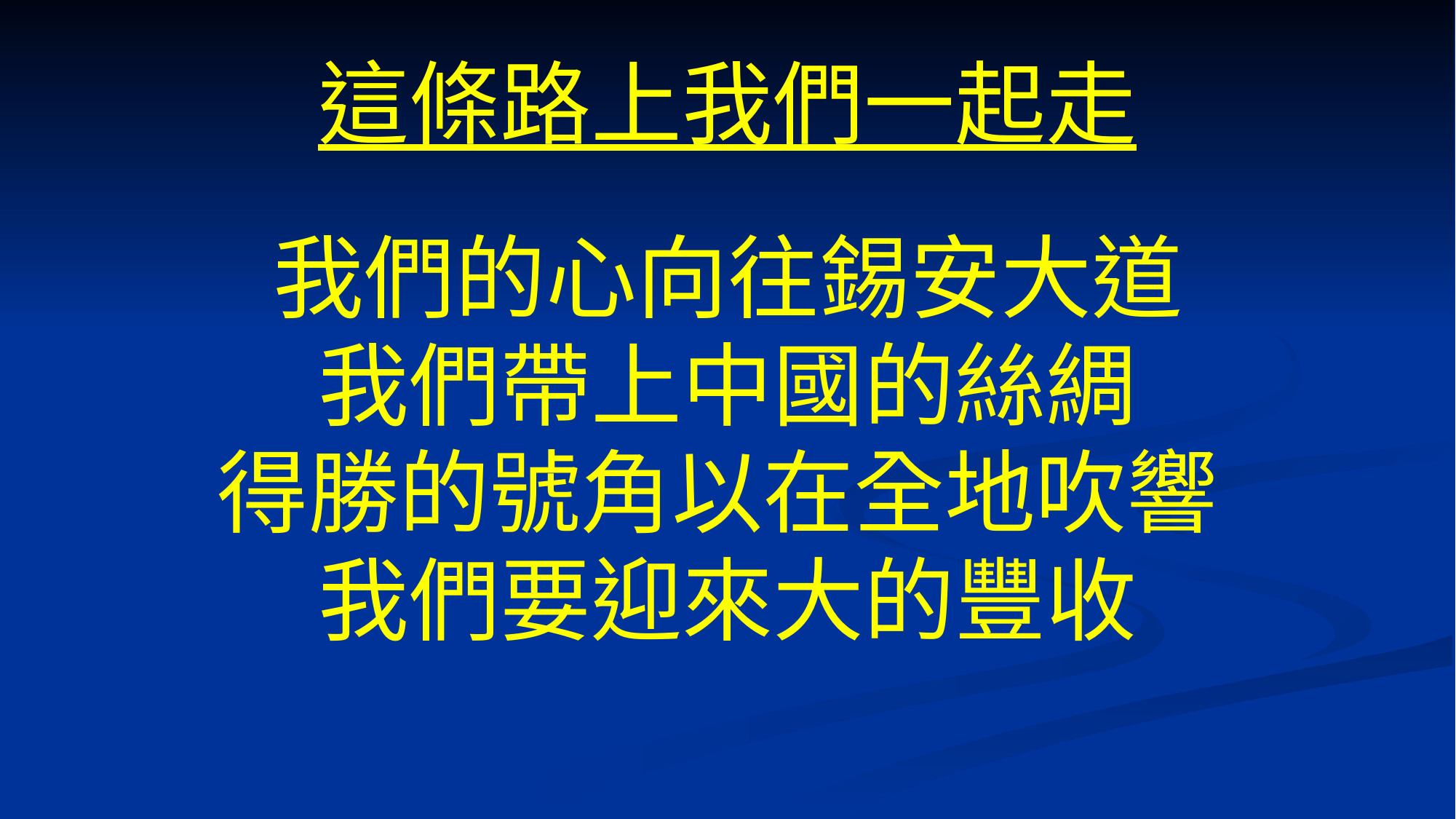

# 這條路上我們一起走
我們的心向往錫安大道
我們帶上中國的絲綢
得勝的號角以在全地吹響
我們要迎來大的豐收